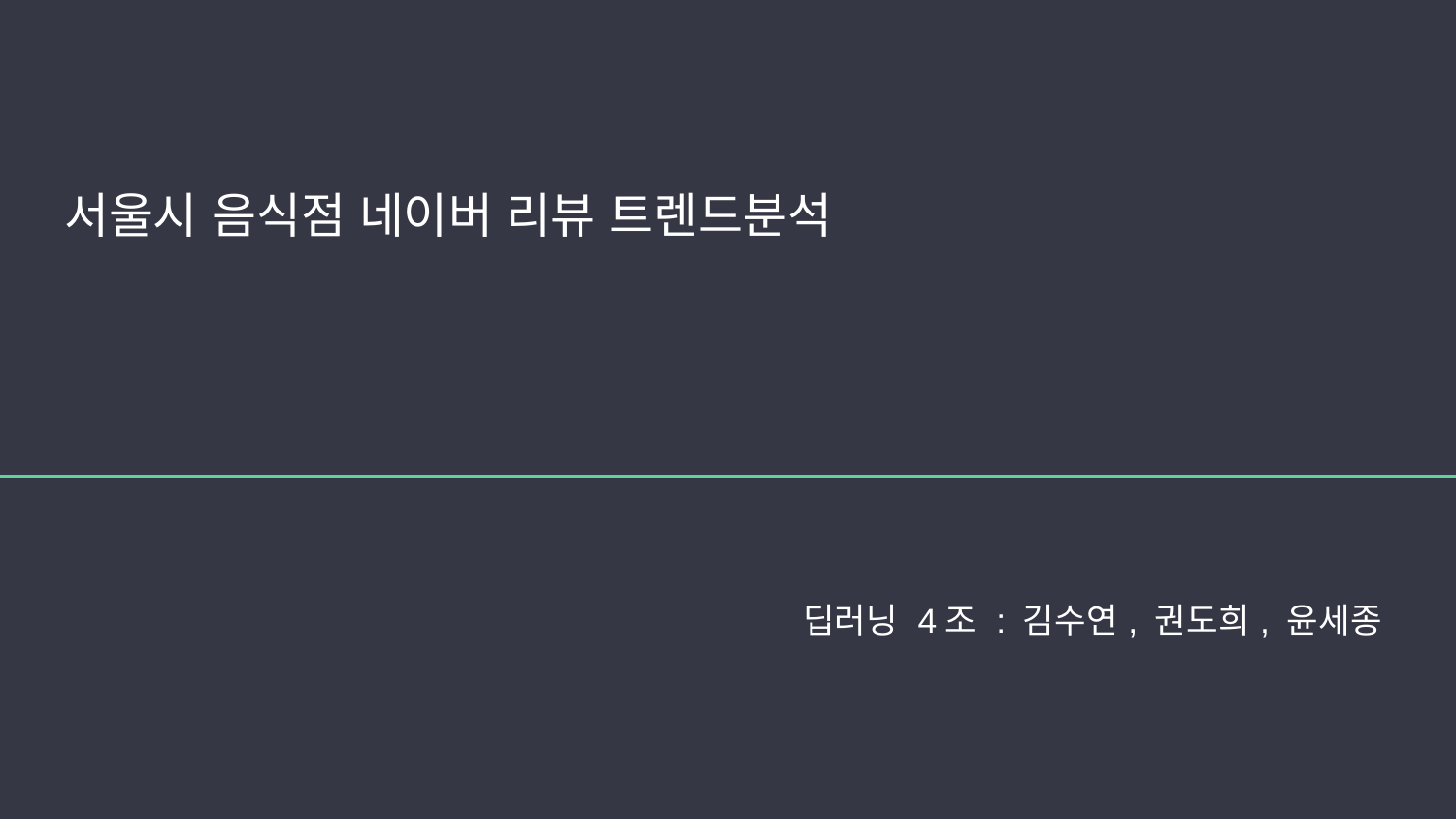

서울시 음식점 네이버 리뷰 트렌드분석
딥러닝 4조 : 김수연, 권도희, 윤세종